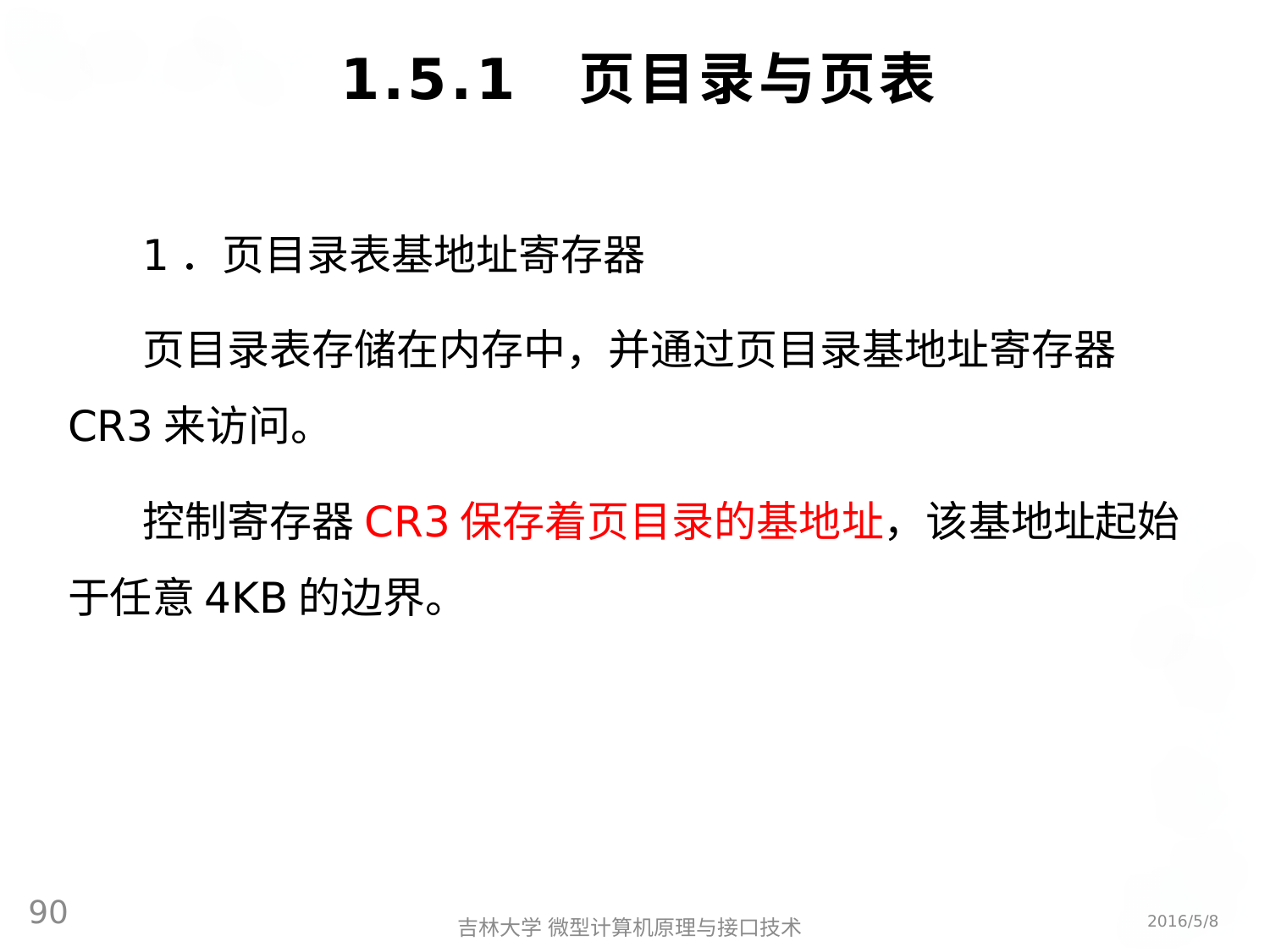

# 1.5.1  页目录与页表
1．页目录表基地址寄存器
页目录表存储在内存中，并通过页目录基地址寄存器CR3来访问。
控制寄存器CR3保存着页目录的基地址，该基地址起始于任意4KB的边界。
90
2016/5/8
吉林大学 微型计算机原理与接口技术